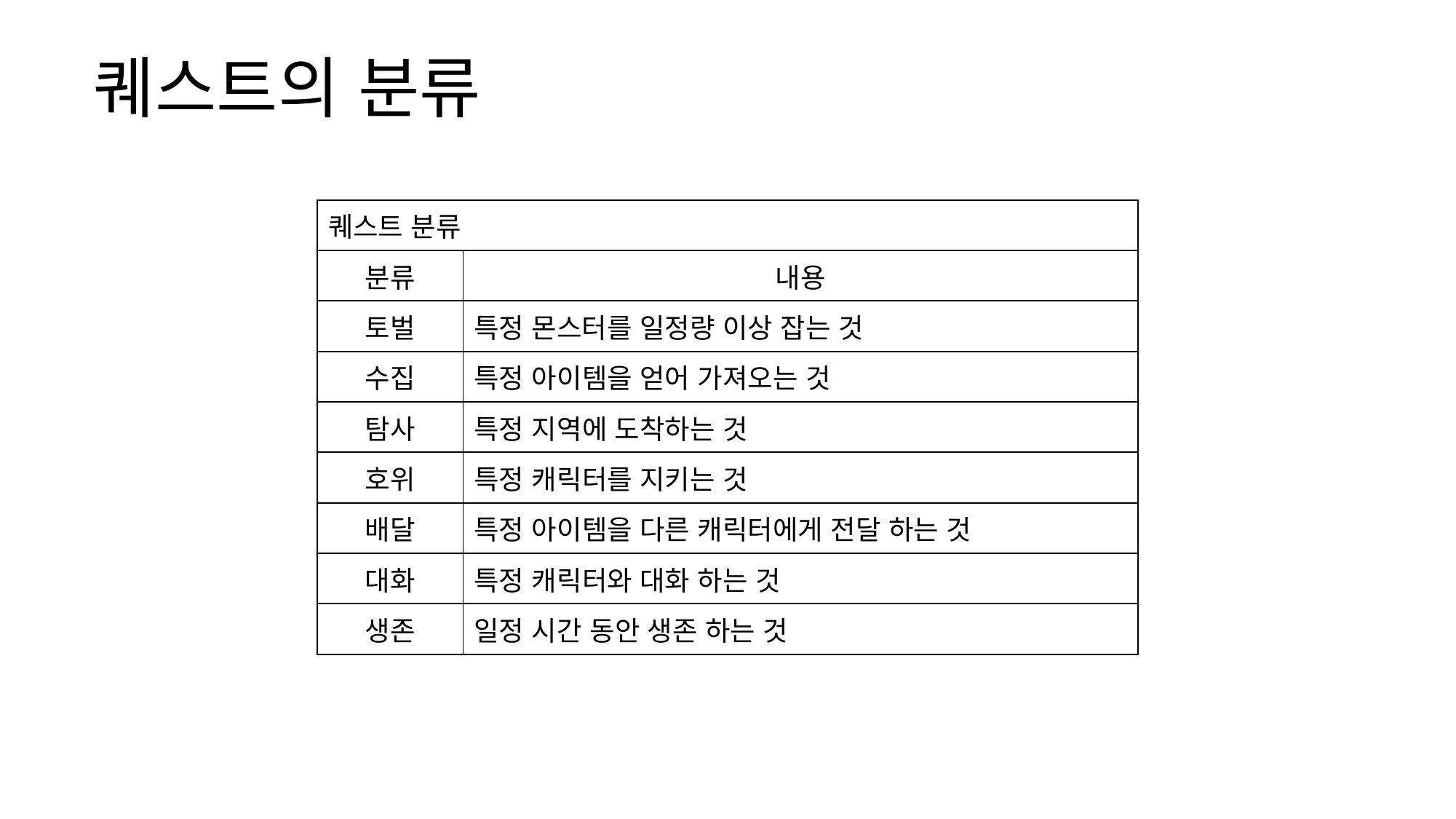

퀘스트의 분류
| 퀘스트 분류 |  |
| --- | --- |
| 분류 | 내용 |
| 토벌 | 특정 몬스터를 일정량 이상 잡는 것 |
| 수집 | 특정 아이템을 얻어 가져오는 것 |
| 탐사 | 특정 지역에 도착하는 것 |
| 호위 | 특정 캐릭터를 지키는 것 |
| 배달 | 특정 아이템을 다른 캐릭터에게 전달 하는 것 |
| 대화 | 특정 캐릭터와 대화 하는 것 |
| 생존 | 일정 시간 동안 생존 하는 것 |